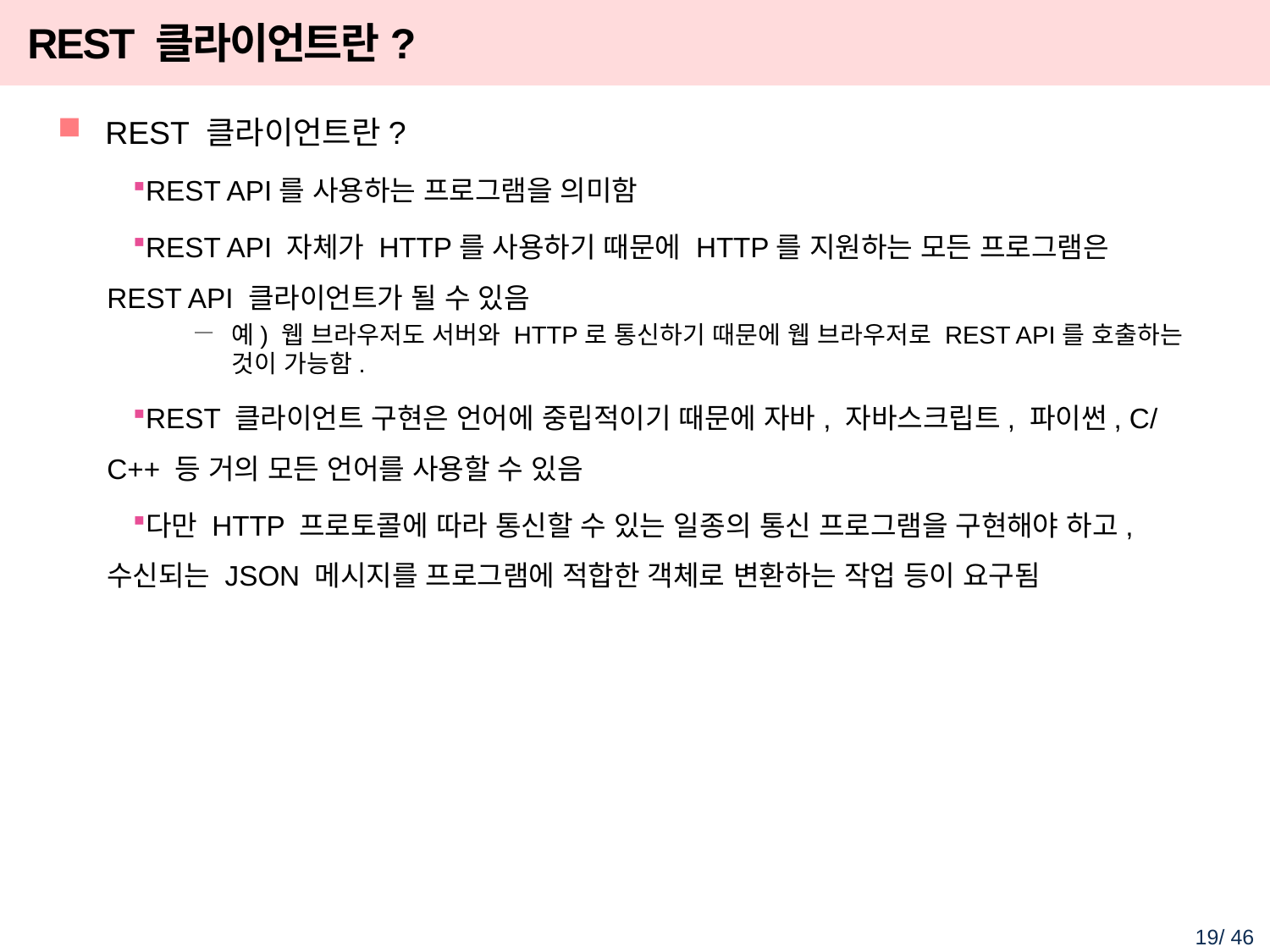

# REST 클라이언트란?
REST 클라이언트란?
REST API를 사용하는 프로그램을 의미함
REST API 자체가 HTTP를 사용하기 때문에 HTTP를 지원하는 모든 프로그램은 REST API 클라이언트가 될 수 있음
예) 웹 브라우저도 서버와 HTTP로 통신하기 때문에 웹 브라우저로 REST API를 호출하는 것이 가능함.
REST 클라이언트 구현은 언어에 중립적이기 때문에 자바, 자바스크립트, 파이썬, C/C++ 등 거의 모든 언어를 사용할 수 있음
다만 HTTP 프로토콜에 따라 통신할 수 있는 일종의 통신 프로그램을 구현해야 하고, 수신되는 JSON 메시지를 프로그램에 적합한 객체로 변환하는 작업 등이 요구됨